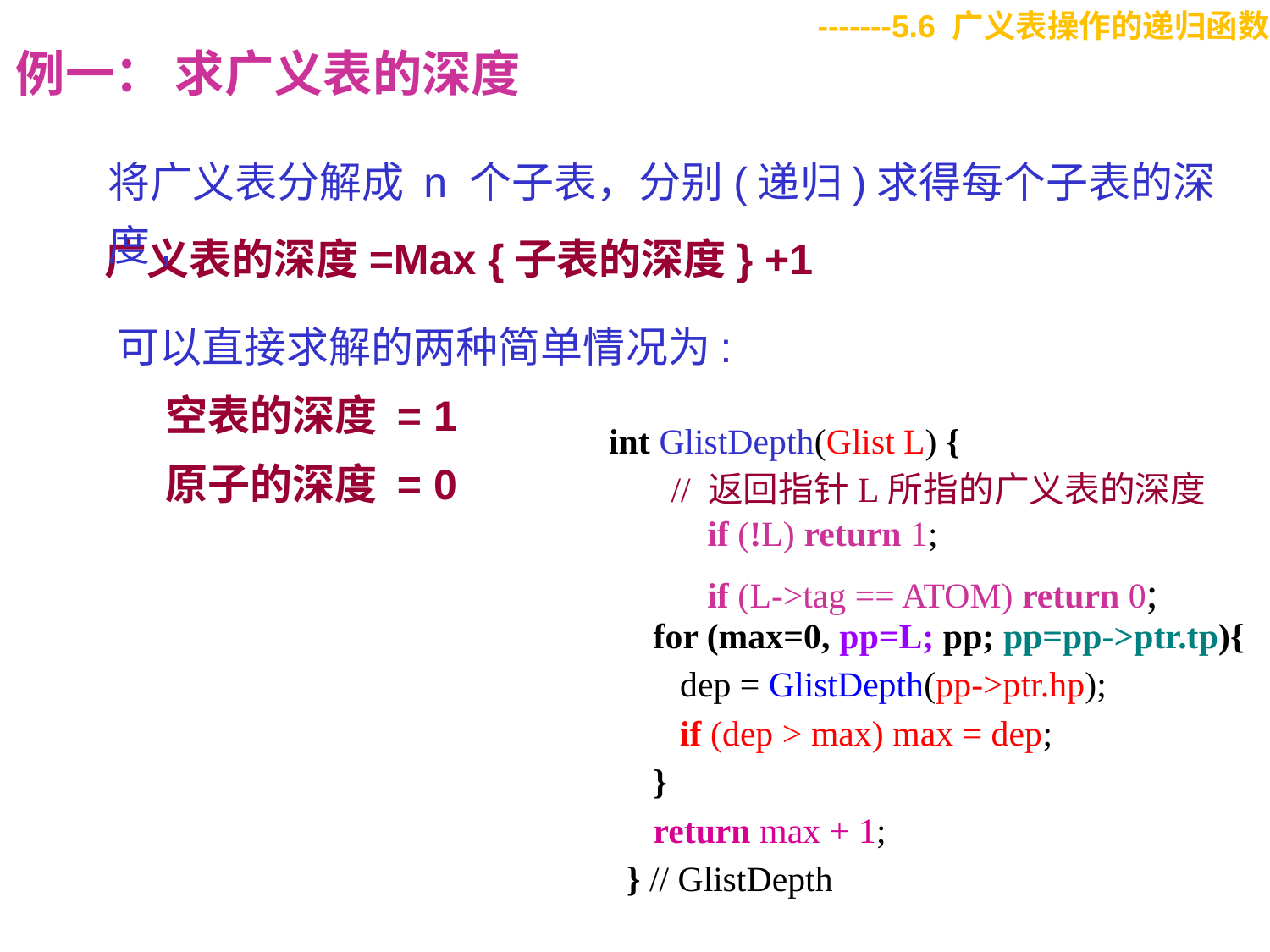

-------5.6 广义表操作的递归函数
例一： 求广义表的深度
将广义表分解成 n 个子表，分别(递归)求得每个子表的深度,
广义表的深度=Max {子表的深度} +1
可以直接求解的两种简单情况为:
    空表的深度 = 1
    原子的深度 = 0
int GlistDepth(Glist L) {
       // 返回指针L所指的广义表的深度

     for (max=0, pp=L; pp; pp=pp->ptr.tp){
        dep = GlistDepth(pp->ptr.hp);
        if (dep > max) max = dep;
     }
     return max + 1;
  } // GlistDepth
if (!L) return 1;
if (L->tag == ATOM) return 0;